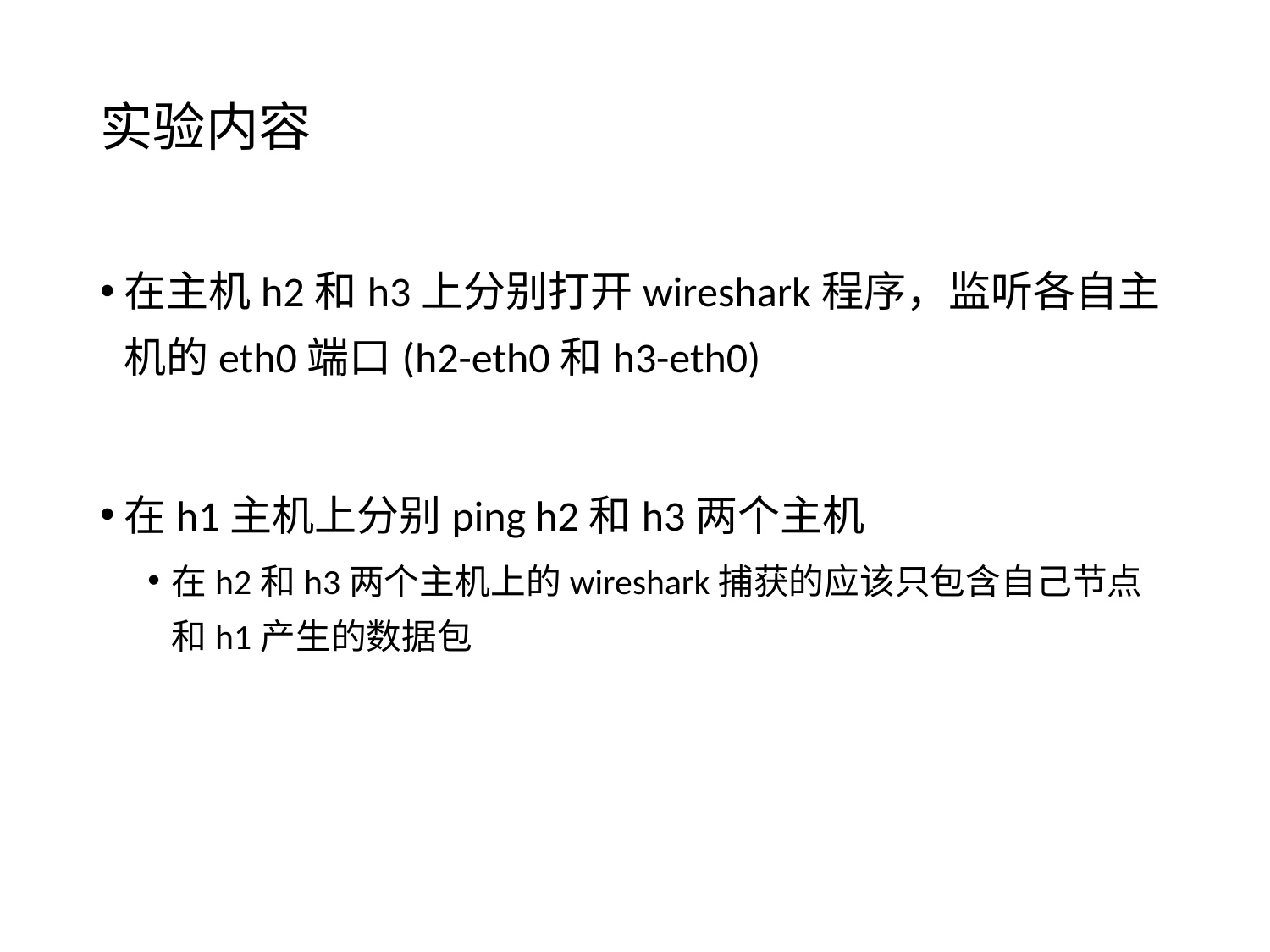

# 实验内容
在主机h2和h3上分别打开wireshark程序，监听各自主机的eth0端口(h2-eth0和h3-eth0)

在h1主机上分别ping h2和h3两个主机
在h2和h3两个主机上的wireshark捕获的应该只包含自己节点和h1产生的数据包

21